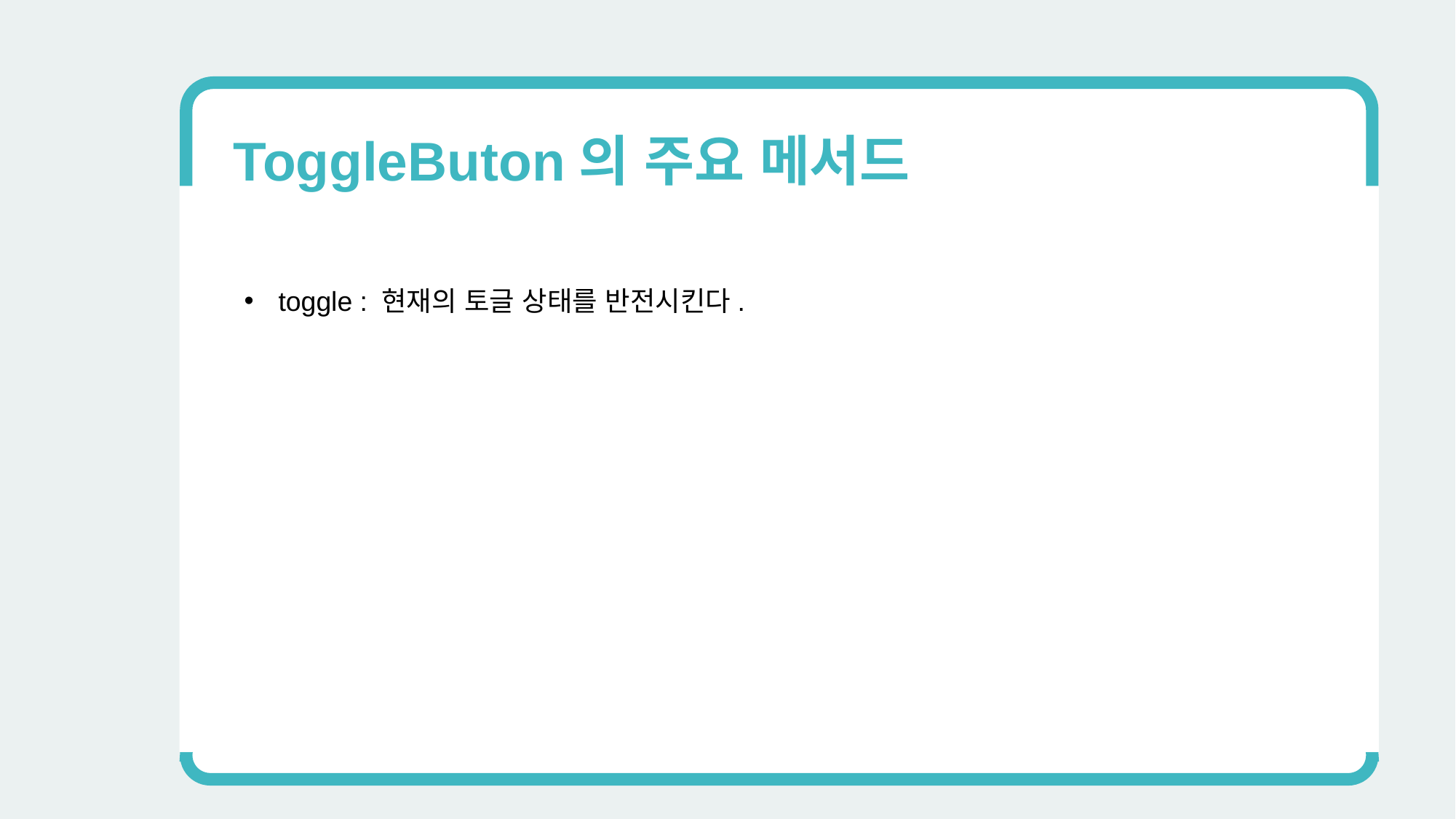

ToggleButon의 주요 메서드

toggle : 현재의 토글 상태를 반전시킨다.